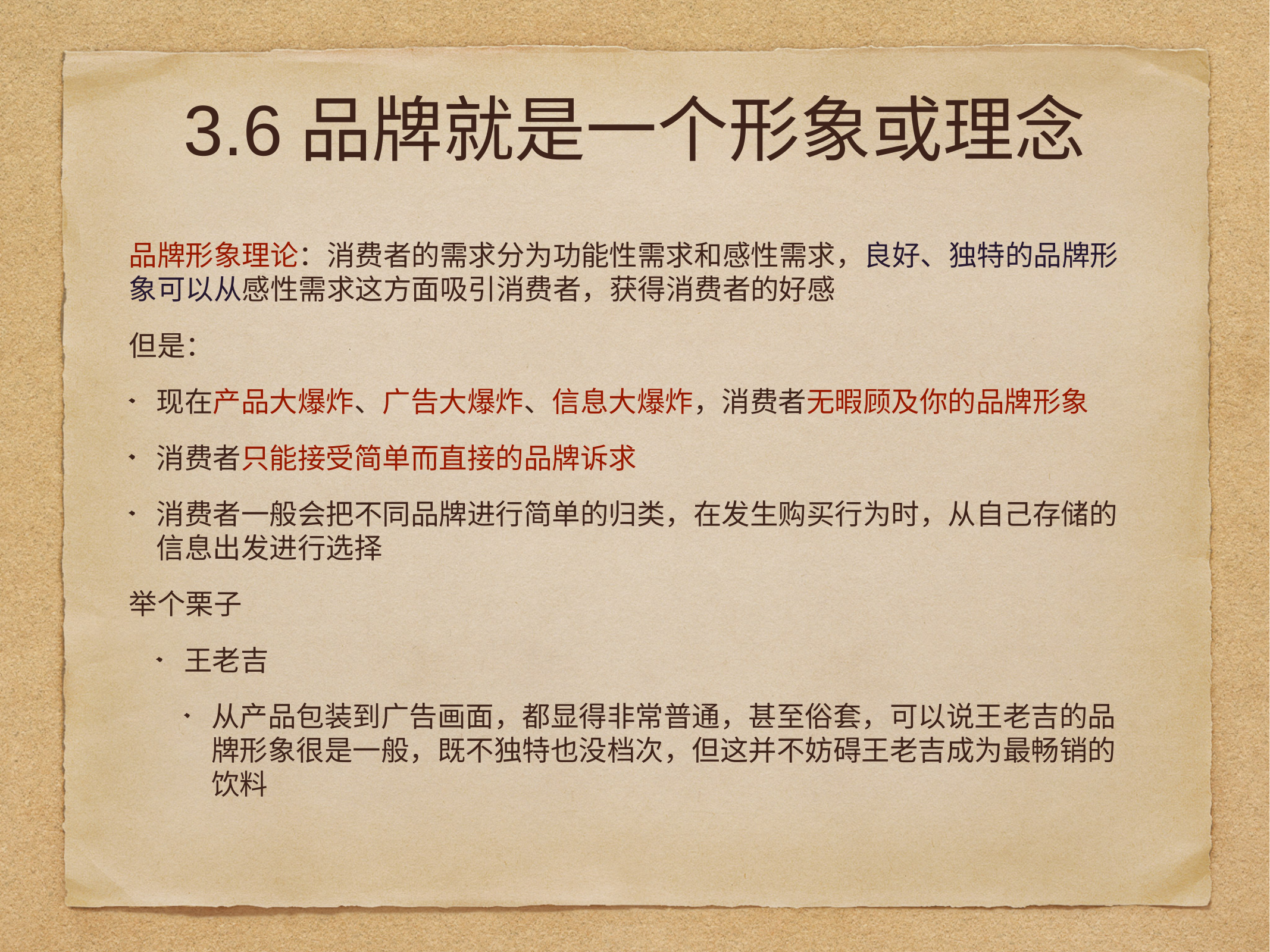

# 3.6品牌就是一个形象或理念
品牌形象理论：消费者的需求分为功能性需求和感性需求，良好、独特的品牌形象可以从感性需求这方面吸引消费者，获得消费者的好感
但是：
现在产品大爆炸、广告大爆炸、信息大爆炸，消费者无暇顾及你的品牌形象
消费者只能接受简单而直接的品牌诉求
消费者一般会把不同品牌进行简单的归类，在发生购买行为时，从自己存储的信息出发进行选择
举个栗子
王老吉
从产品包装到广告画面，都显得非常普通，甚至俗套，可以说王老吉的品牌形象很是一般，既不独特也没档次，但这并不妨碍王老吉成为最畅销的饮料